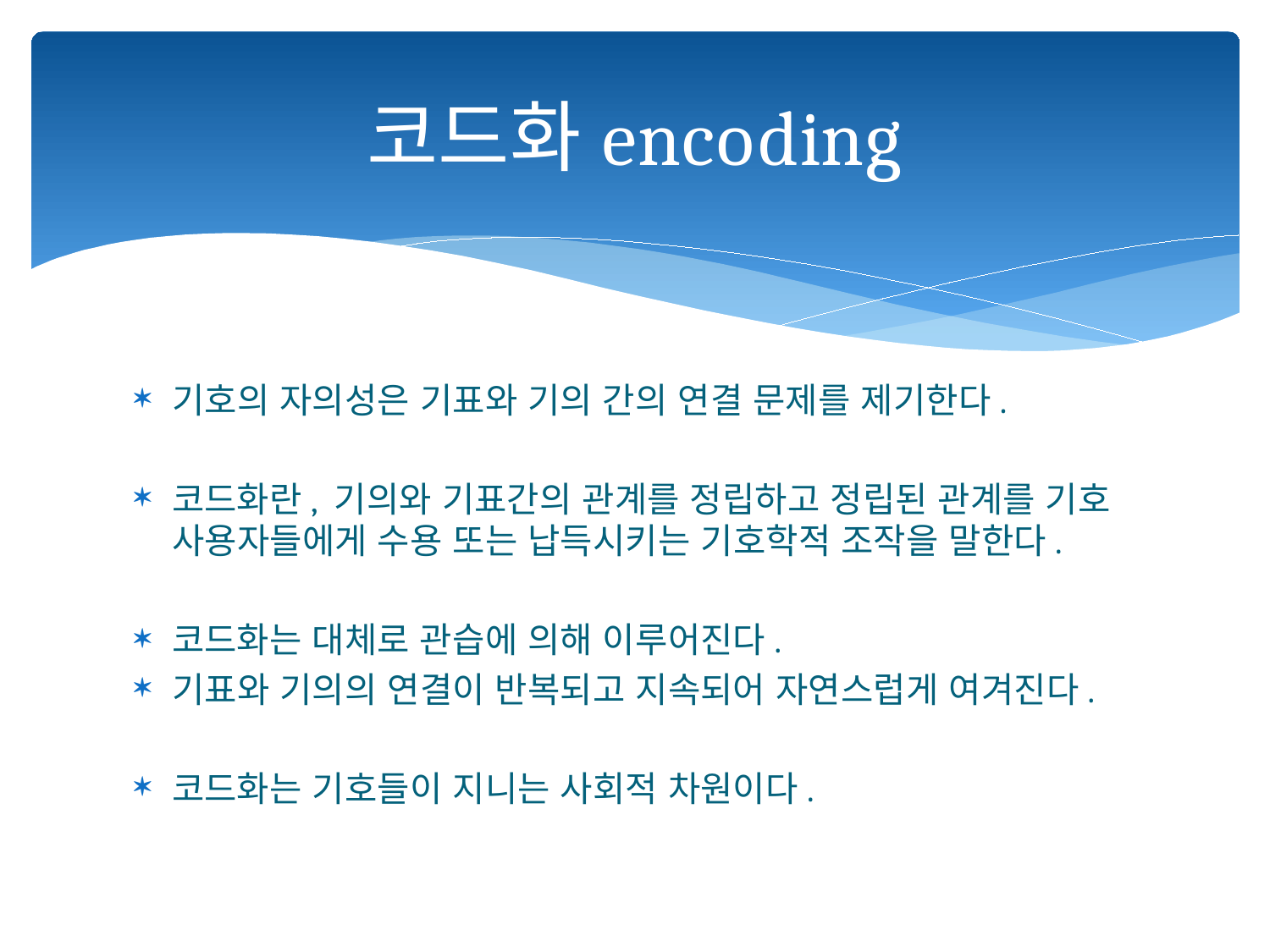

# 코드화encoding
기호의 자의성은 기표와 기의 간의 연결 문제를 제기한다.

코드화란, 기의와 기표간의 관계를 정립하고 정립된 관계를 기호 사용자들에게 수용 또는 납득시키는 기호학적 조작을 말한다.

코드화는 대체로 관습에 의해 이루어진다.
기표와 기의의 연결이 반복되고 지속되어 자연스럽게 여겨진다.

코드화는 기호들이 지니는 사회적 차원이다.